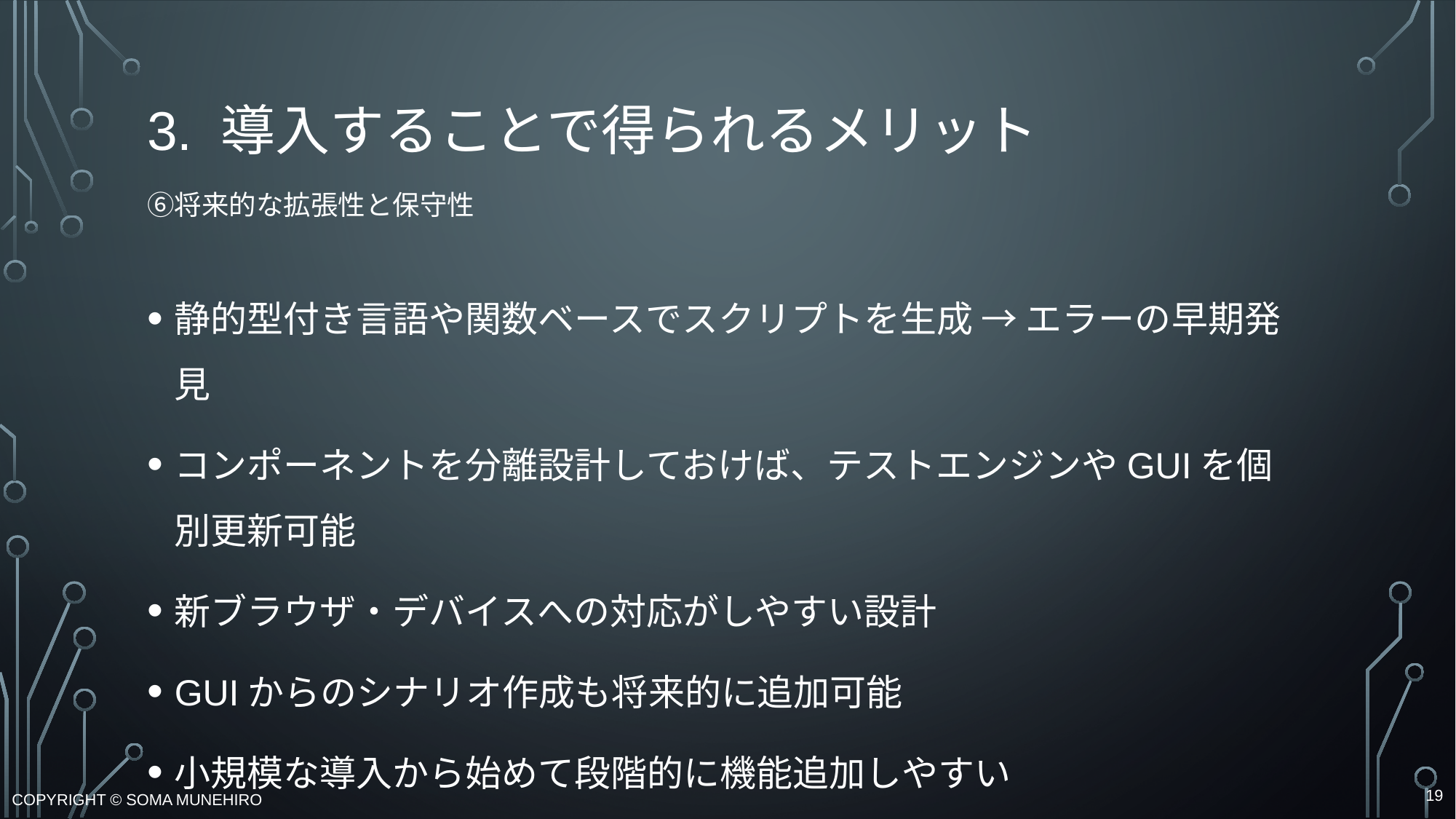

# 3. 導入することで得られるメリット ⑥将来的な拡張性と保守性
静的型付き言語や関数ベースでスクリプトを生成 → エラーの早期発見
コンポーネントを分離設計しておけば、テストエンジンやGUIを個別更新可能
新ブラウザ・デバイスへの対応がしやすい設計
GUIからのシナリオ作成も将来的に追加可能
小規模な導入から始めて段階的に機能追加しやすい
19
Copyright © Soma Munehiro